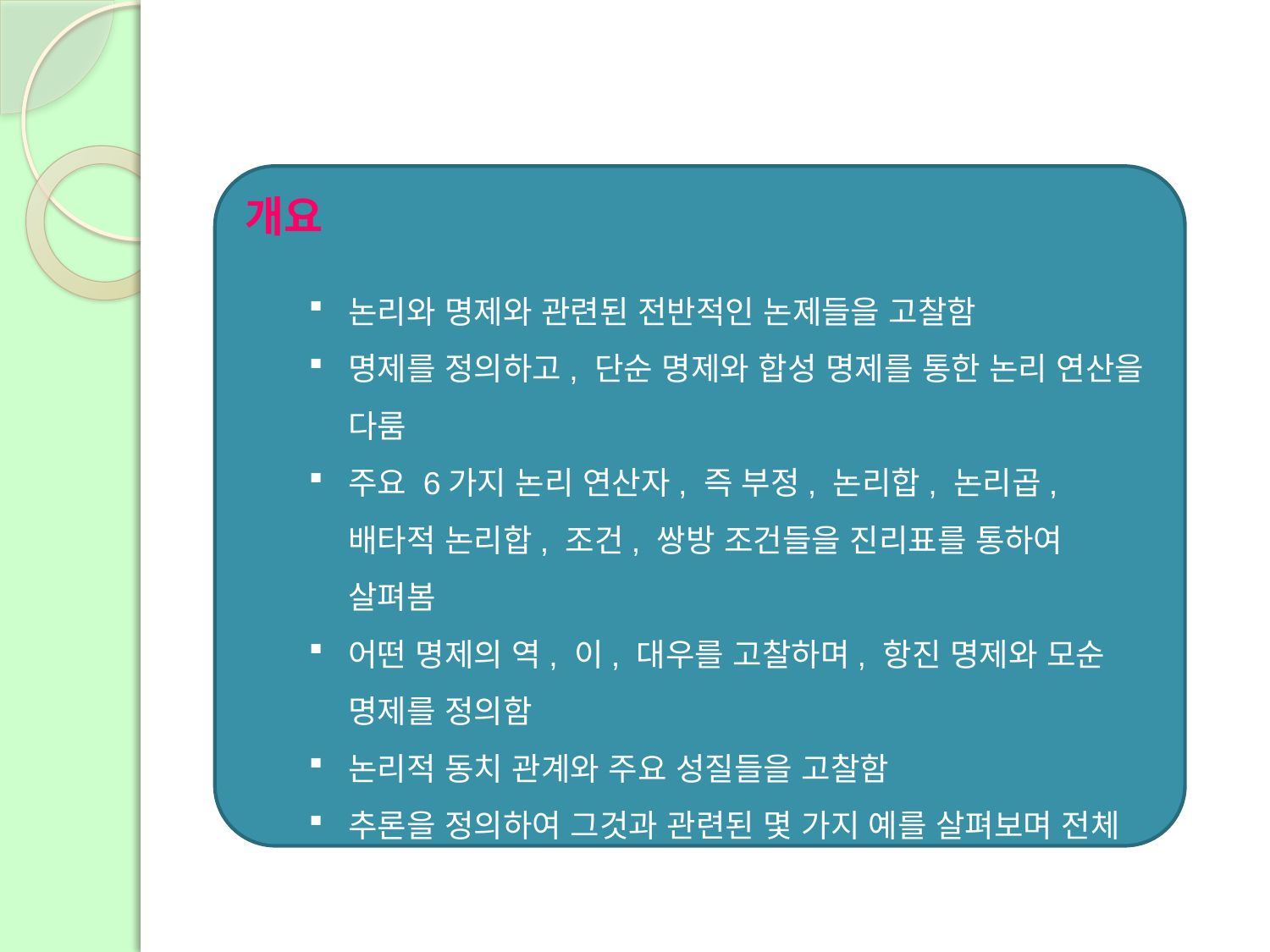

개요

논리와 명제와 관련된 전반적인 논제들을 고찰함
명제를 정의하고, 단순 명제와 합성 명제를 통한 논리 연산을 다룸
주요 6가지 논리 연산자, 즉 부정, 논리합, 논리곱, 배타적 논리합, 조건, 쌍방 조건들을 진리표를 통하여 살펴봄
어떤 명제의 역, 이, 대우를 고찰하며, 항진 명제와 모순 명제를 정의함
논리적 동치 관계와 주요 성질들을 고찰함
추론을 정의하여 그것과 관련된 몇 가지 예를 살펴보며 전체 한정자와 존재 한정자를 다룸